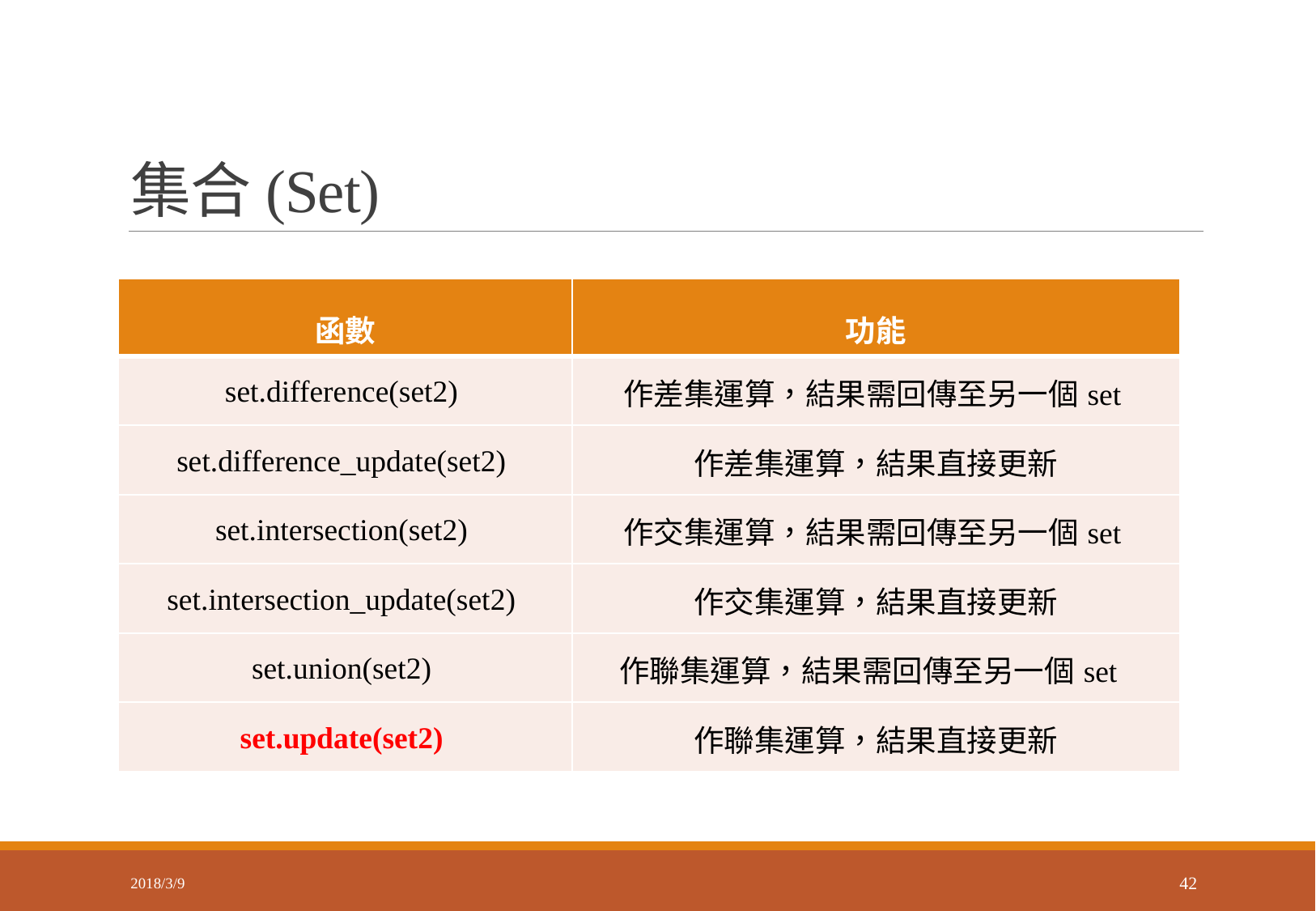

# 集合(Set)

| 函數 | 功能 |
| --- | --- |
| set.difference(set2) | 作差集運算，結果需回傳至另一個set |
| set.difference\_update(set2) | 作差集運算，結果直接更新 |
| set.intersection(set2) | 作交集運算，結果需回傳至另一個set |
| set.intersection\_update(set2) | 作交集運算，結果直接更新 |
| set.union(set2) | 作聯集運算，結果需回傳至另一個set |
| set.update(set2) | 作聯集運算，結果直接更新 |
2018/3/9
42